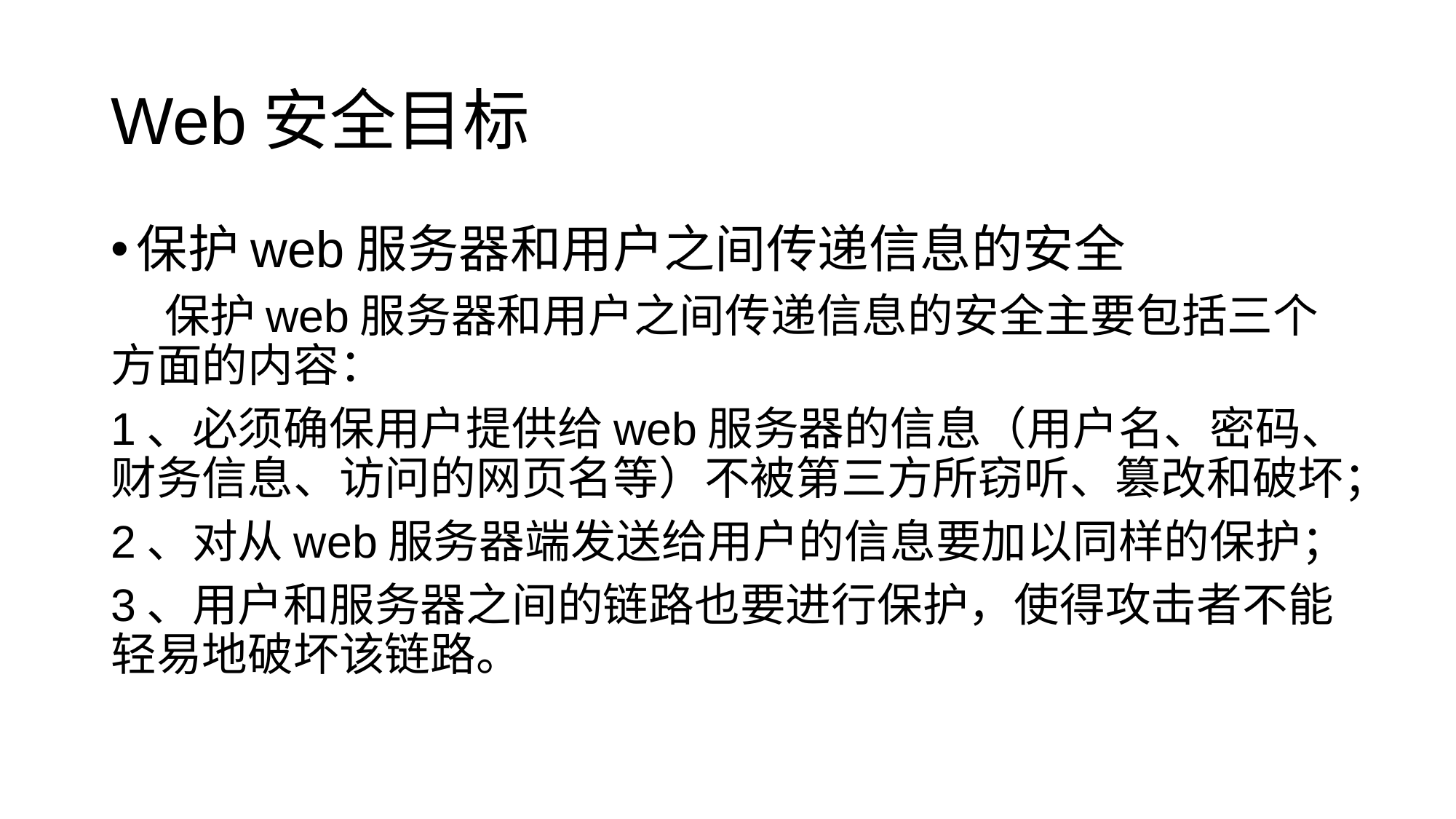

# Web安全目标
保护web服务器和用户之间传递信息的安全
     保护web服务器和用户之间传递信息的安全主要包括三个方面的内容：
1、必须确保用户提供给web服务器的信息（用户名、密码、财务信息、访问的网页名等）不被第三方所窃听、篡改和破坏；
2、对从web服务器端发送给用户的信息要加以同样的保护；
3、用户和服务器之间的链路也要进行保护，使得攻击者不能轻易地破坏该链路。